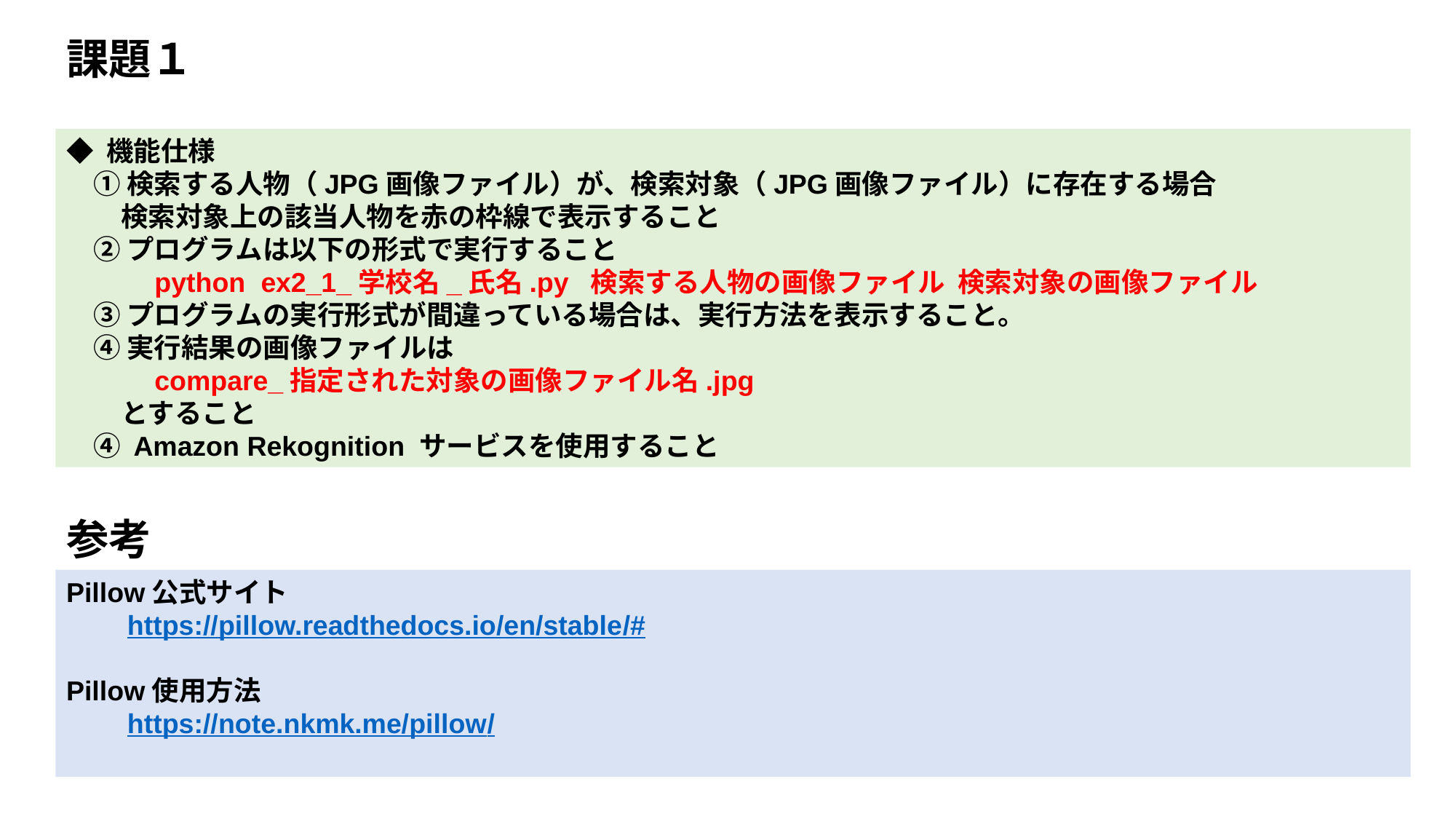

課題１
◆ 機能仕様
　➀ 検索する人物（JPG画像ファイル）が、検索対象（JPG画像ファイル）に存在する場合
　　検索対象上の該当人物を赤の枠線で表示すること
　② プログラムは以下の形式で実行すること
　　　python  ex2_1_学校名_氏名.py  検索する人物の画像ファイル  検索対象の画像ファイル
　③ プログラムの実行形式が間違っている場合は、実行方法を表示すること。
　➃ 実行結果の画像ファイルは
　　　compare_指定された対象の画像ファイル名.jpg
　　とすること
　➃ Amazon Rekognition サービスを使用すること
参考
Pillow公式サイト
　　https://pillow.readthedocs.io/en/stable/#

Pillow使用方法
　　https://note.nkmk.me/pillow/